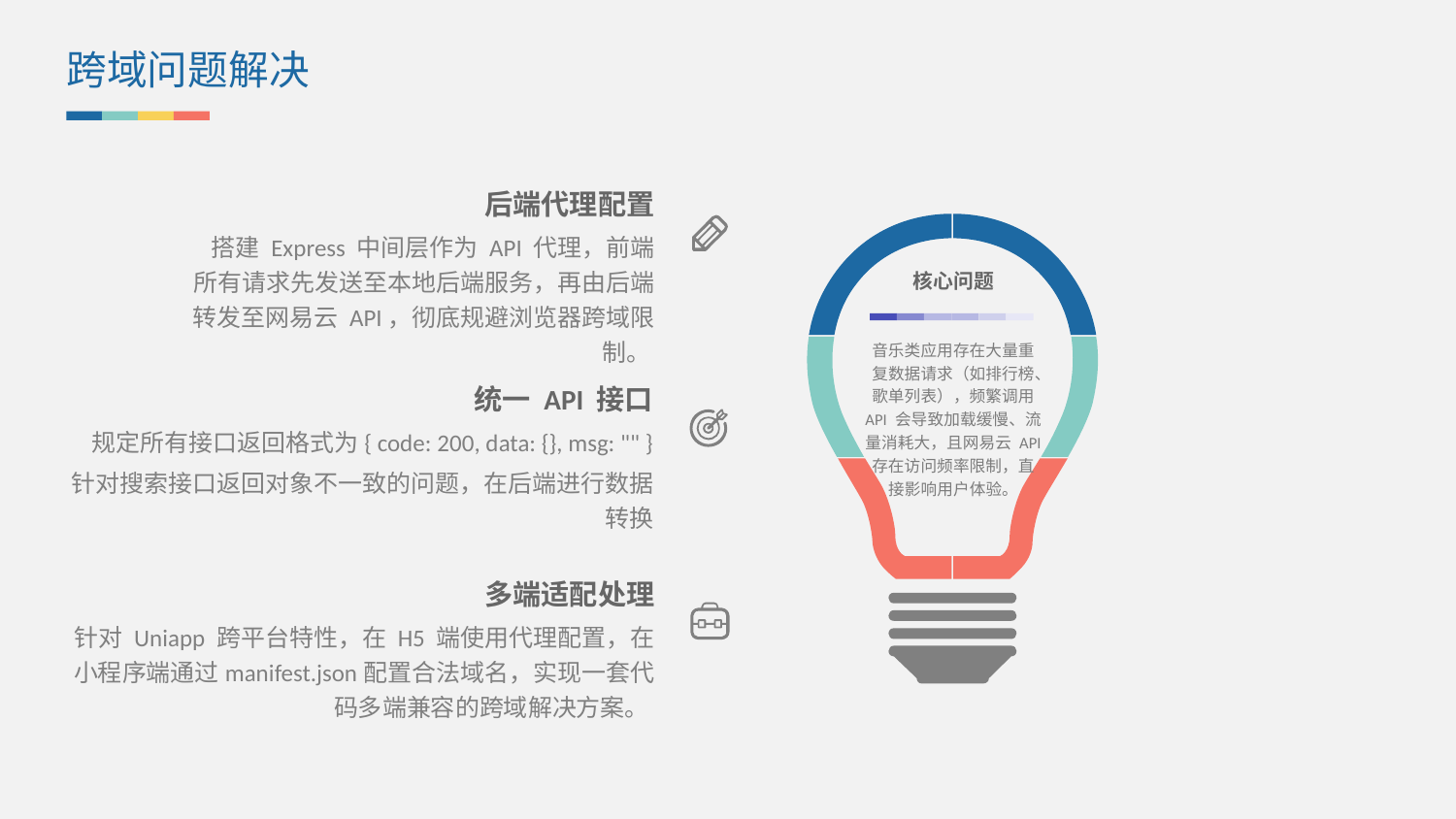

跨域问题解决

后端代理配置
搭建 Express 中间层作为 API 代理，前端所有请求先发送至本地后端服务，再由后端转发至网易云 API，彻底规避浏览器跨域限制。

核心问题

音乐类应用存在大量重复数据请求（如排行榜、歌单列表），频繁调用 API 会导致加载缓慢、流量消耗大，且网易云 API 存在访问频率限制，直接影响用户体验。

统一 API 接口
规定所有接口返回格式为{ code: 200, data: {}, msg: "" }
针对搜索接口返回对象不一致的问题，在后端进行数据转换

多端适配处理
针对 Uniapp 跨平台特性，在 H5 端使用代理配置，在小程序端通过manifest.json配置合法域名，实现一套代码多端兼容的跨域解决方案。